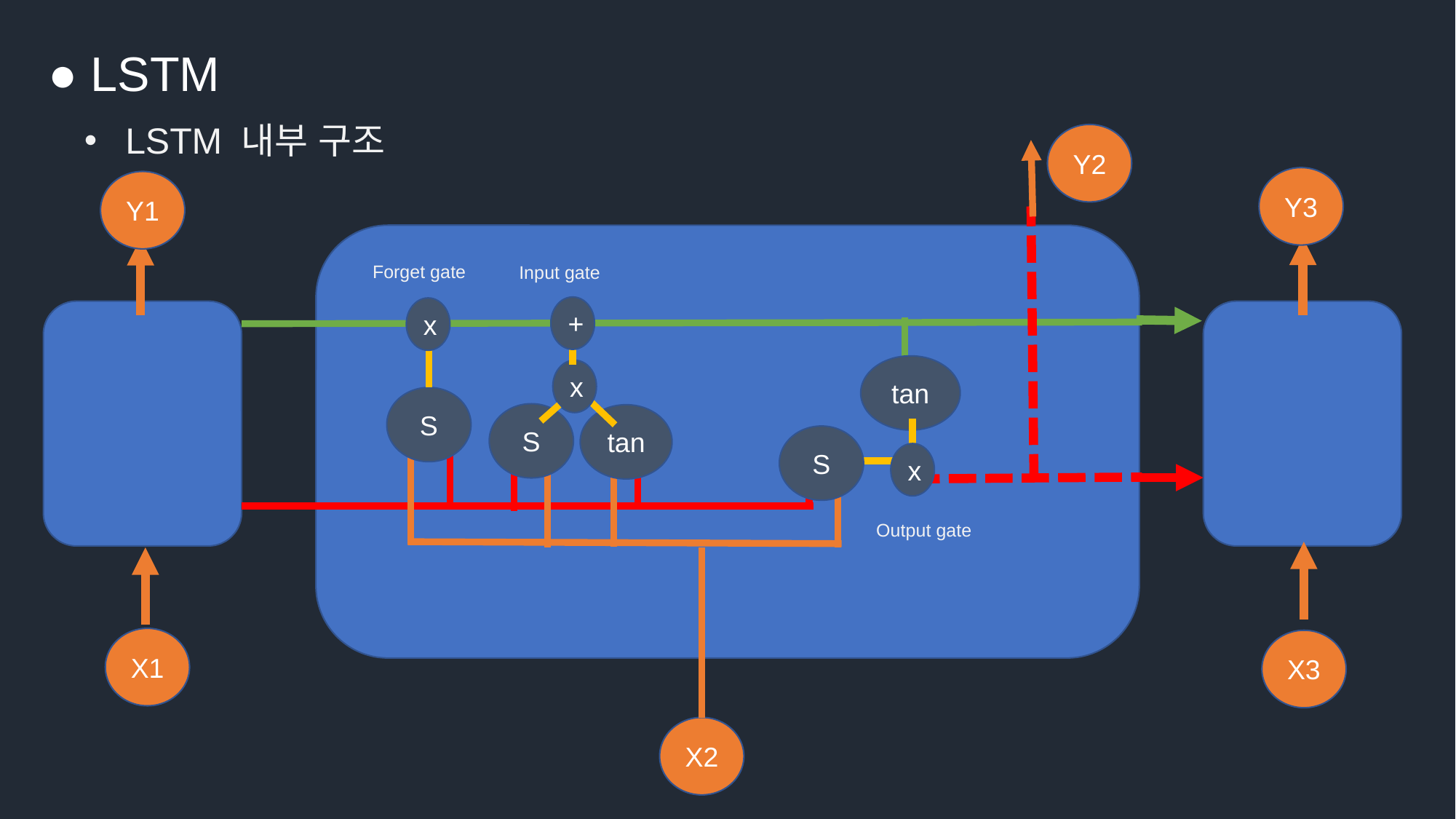

● LSTM
LSTM 내부 구조
Y2
Y3
Y1

Forget gate
Input gate
+
x

tan
x
S
S
tan
S
x
Output gate
X1
X3
X2